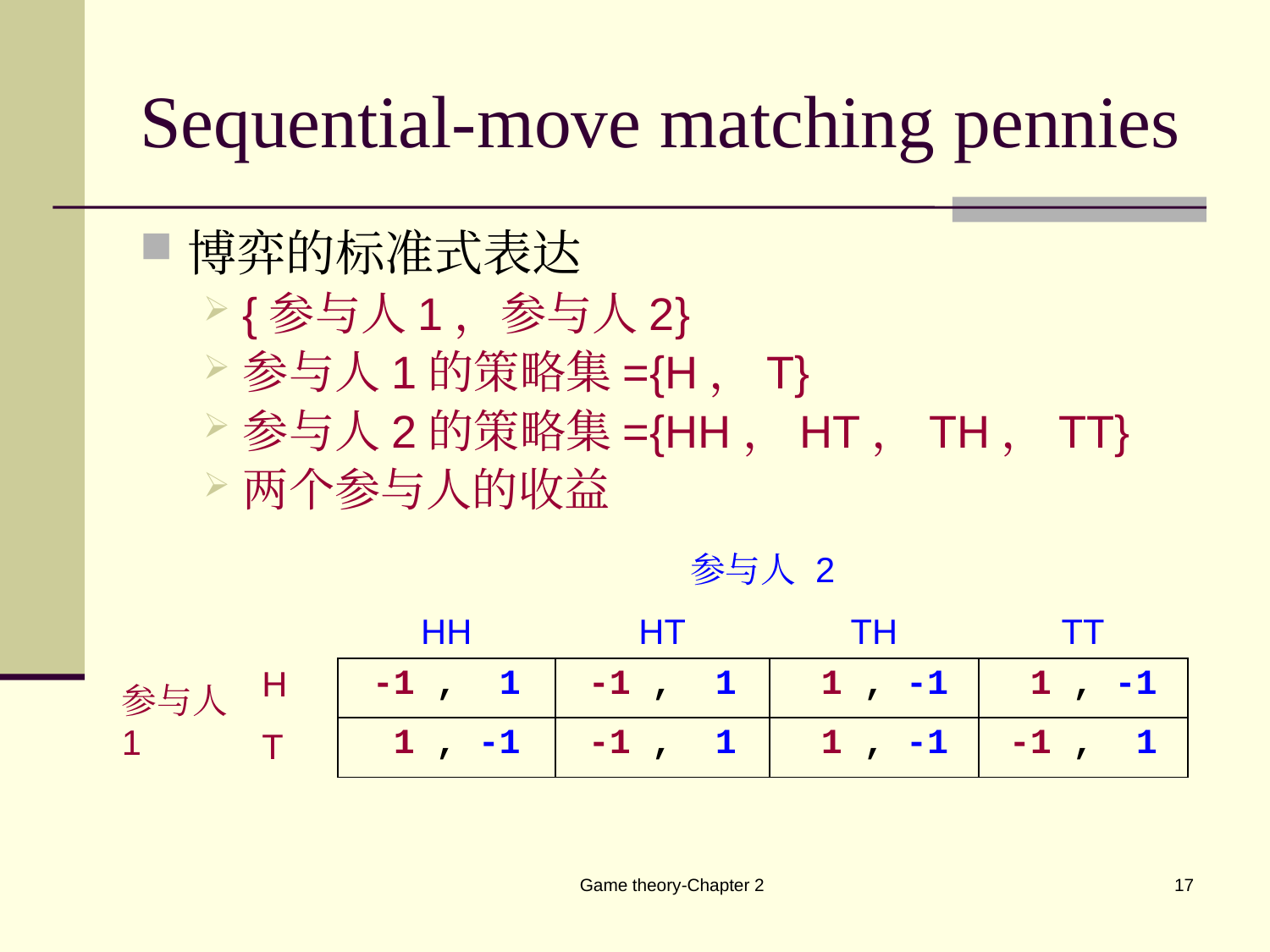

# Sequential-move matching pennies
博弈的标准式表达
{参与人1，参与人2}
参与人1的策略集={H，T}
参与人2的策略集={HH，HT，TH，TT}
两个参与人的收益

|  |  | 参与人 2 |  |  |  |
| --- | --- | --- | --- | --- | --- |
|  |  | HH | HT | TH | TT |
| 参与人 1 | H | -1 , 1 | -1 , 1 | 1 , -1 | 1 , -1 |
|  | T | 1 , -1 | -1 , 1 | 1 , -1 | -1 , 1 |
Game theory-Chapter 2
17